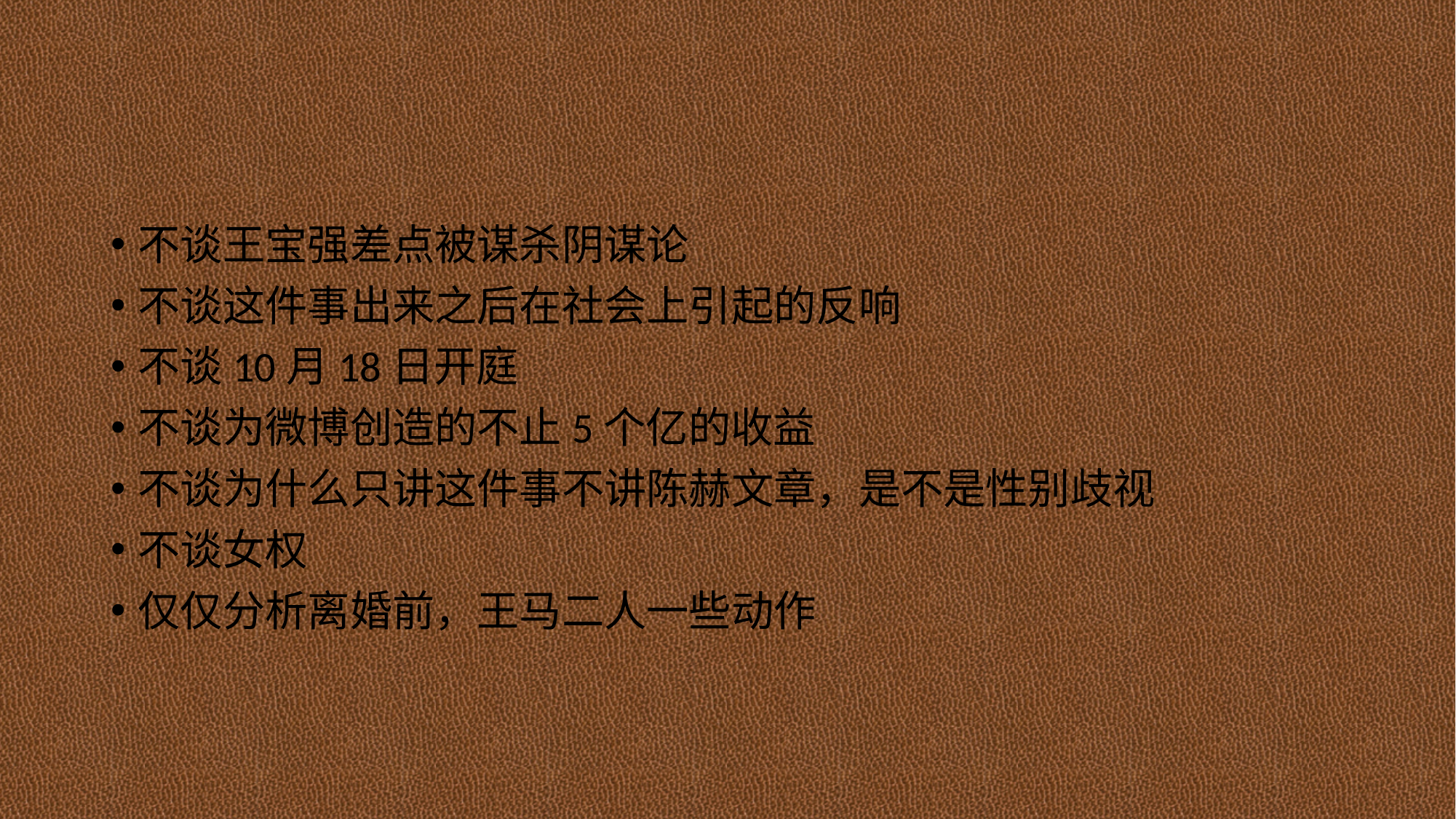

#
不谈王宝强差点被谋杀阴谋论
不谈这件事出来之后在社会上引起的反响
不谈10月18日开庭
不谈为微博创造的不止5个亿的收益
不谈为什么只讲这件事不讲陈赫文章，是不是性别歧视
不谈女权
仅仅分析离婚前，王马二人一些动作